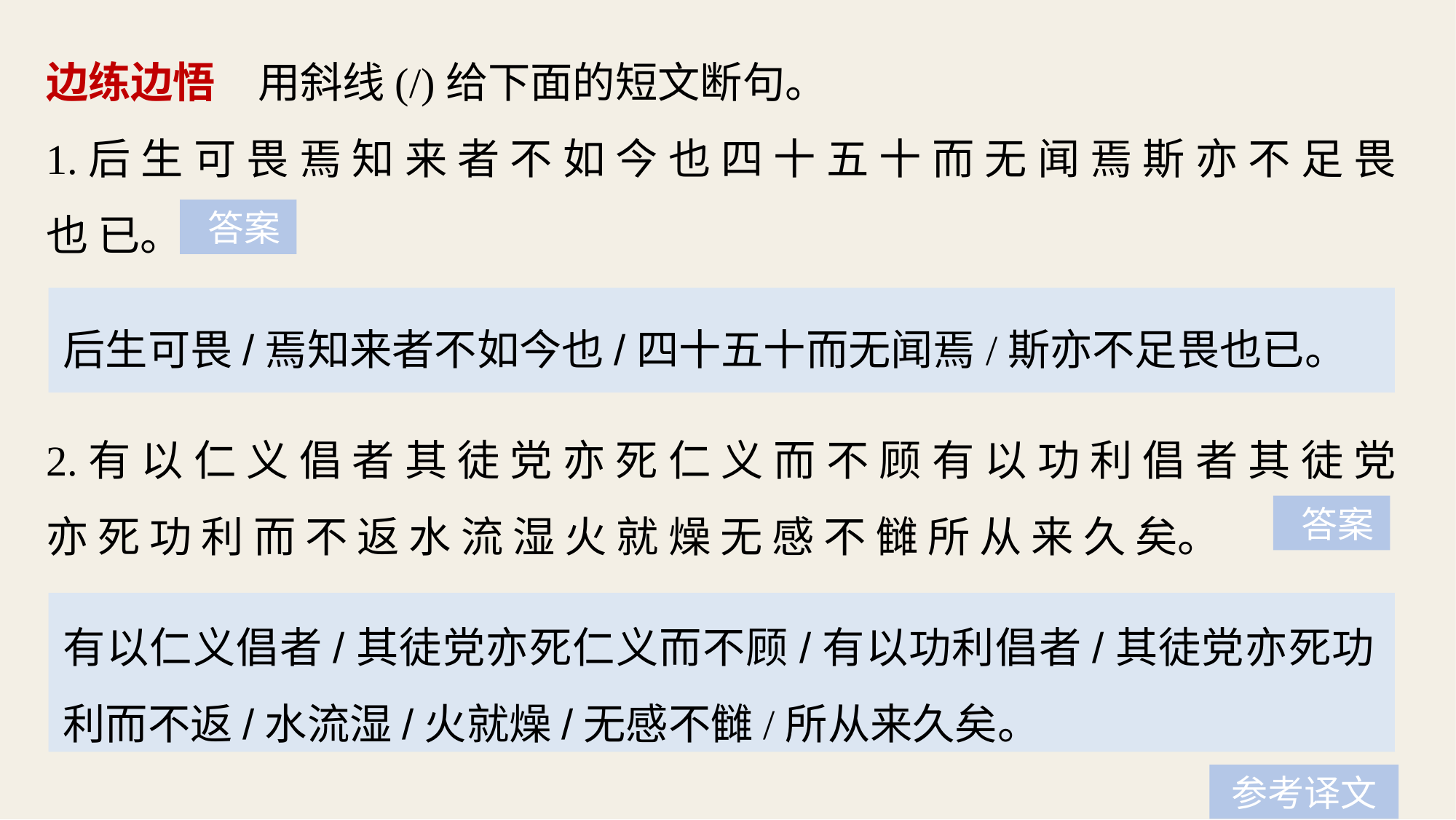

边练边悟　用斜线(/)给下面的短文断句。
1.后 生 可 畏 焉 知 来 者 不 如 今 也 四 十 五 十 而 无 闻 焉 斯 亦 不 足 畏 也 已。
 答案

后生可畏/焉知来者不如今也/四十五十而无闻焉/斯亦不足畏也已。
2.有 以 仁 义 倡 者 其 徒 党 亦 死 仁 义 而 不 顾 有 以 功 利 倡 者 其 徒 党 亦 死 功 利 而 不 返 水 流 湿 火 就 燥 无 感 不 雠 所 从 来 久 矣。
 答案
有以仁义倡者/其徒党亦死仁义而不顾/有以功利倡者/其徒党亦死功利而不返/水流湿/火就燥/无感不雠/所从来久矣。

参考译文